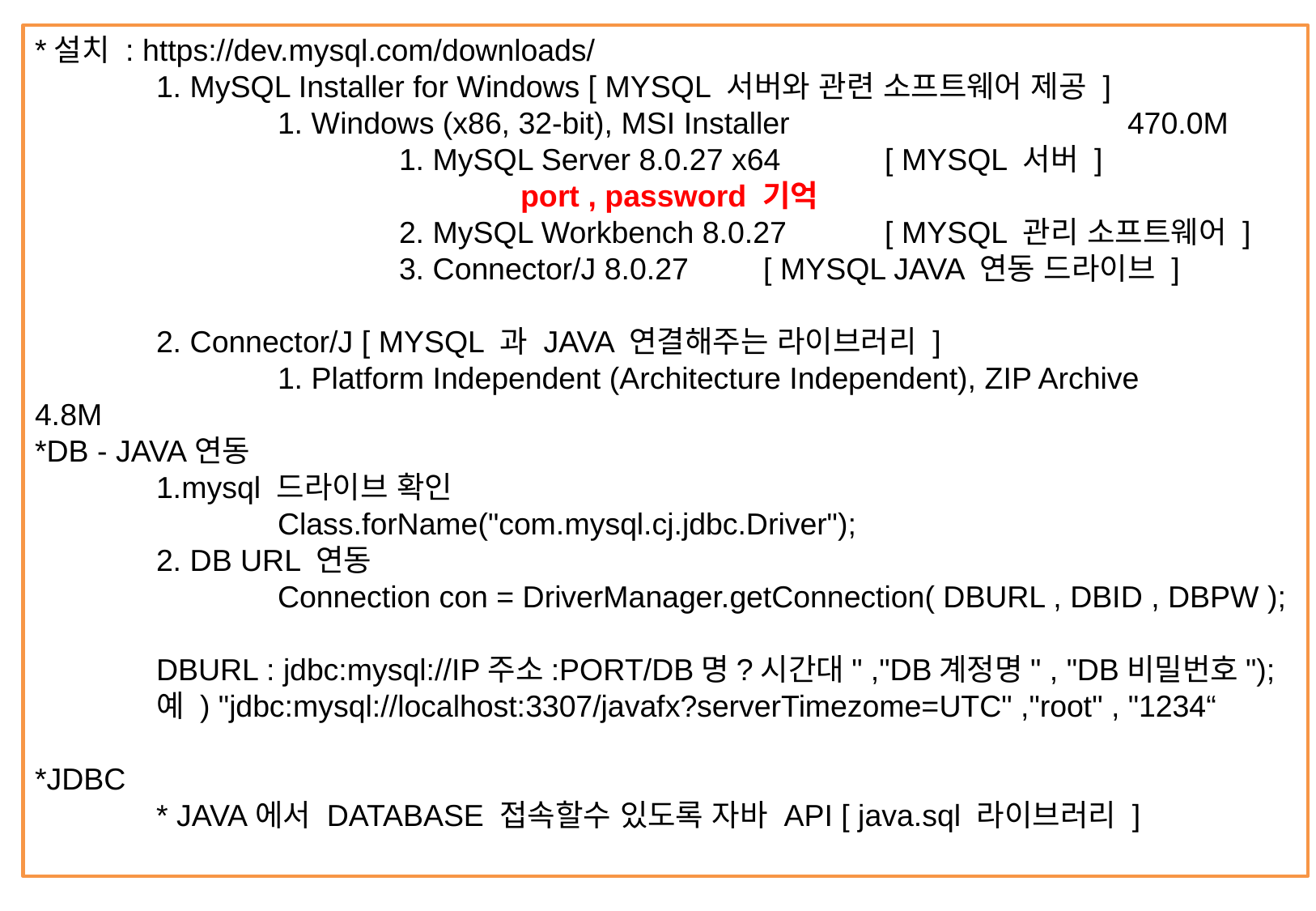

*설치 : https://dev.mysql.com/downloads/
	1. MySQL Installer for Windows [ MYSQL 서버와 관련 소프트웨어 제공 ]
		1. Windows (x86, 32-bit), MSI Installer     			470.0M
			1. MySQL Server 8.0.27 x64	[ MYSQL 서버 ]
				port , password 기억
			2. MySQL Workbench 8.0.27	[ MYSQL 관리 소프트웨어 ]
			3. Connector/J 8.0.27	[ MYSQL JAVA 연동 드라이브 ]

	2. Connector/J [ MYSQL 과 JAVA 연결해주는 라이브러리 ]
		1. Platform Independent (Architecture Independent), ZIP Archive	4.8M
*DB - JAVA연동
1.mysql 드라이브 확인
	Class.forName("com.mysql.cj.jdbc.Driver");
2. DB URL 연동
	Connection con = DriverManager.getConnection( DBURL , DBID , DBPW );

DBURL : jdbc:mysql://IP주소:PORT/DB명?시간대" ,"DB계정명" , "DB비밀번호");
예 ) "jdbc:mysql://localhost:3307/javafx?serverTimezome=UTC" ,"root" , "1234“

*JDBC
	* JAVA에서 DATABASE 접속할수 있도록 자바 API [ java.sql 라이브러리 ]